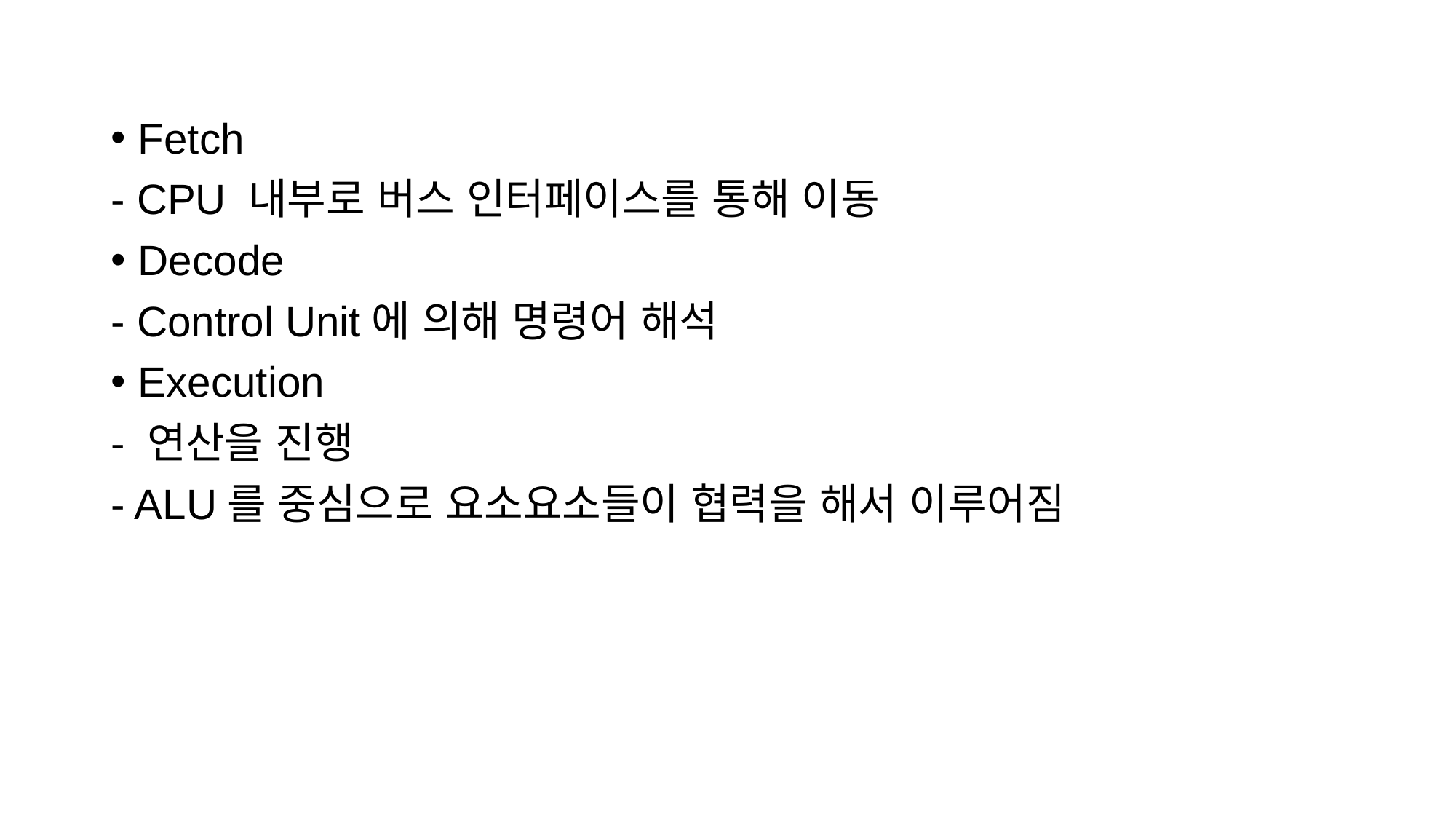

Fetch
- CPU 내부로 버스 인터페이스를 통해 이동
Decode
- Control Unit에 의해 명령어 해석
Execution
- 연산을 진행
- ALU를 중심으로 요소요소들이 협력을 해서 이루어짐